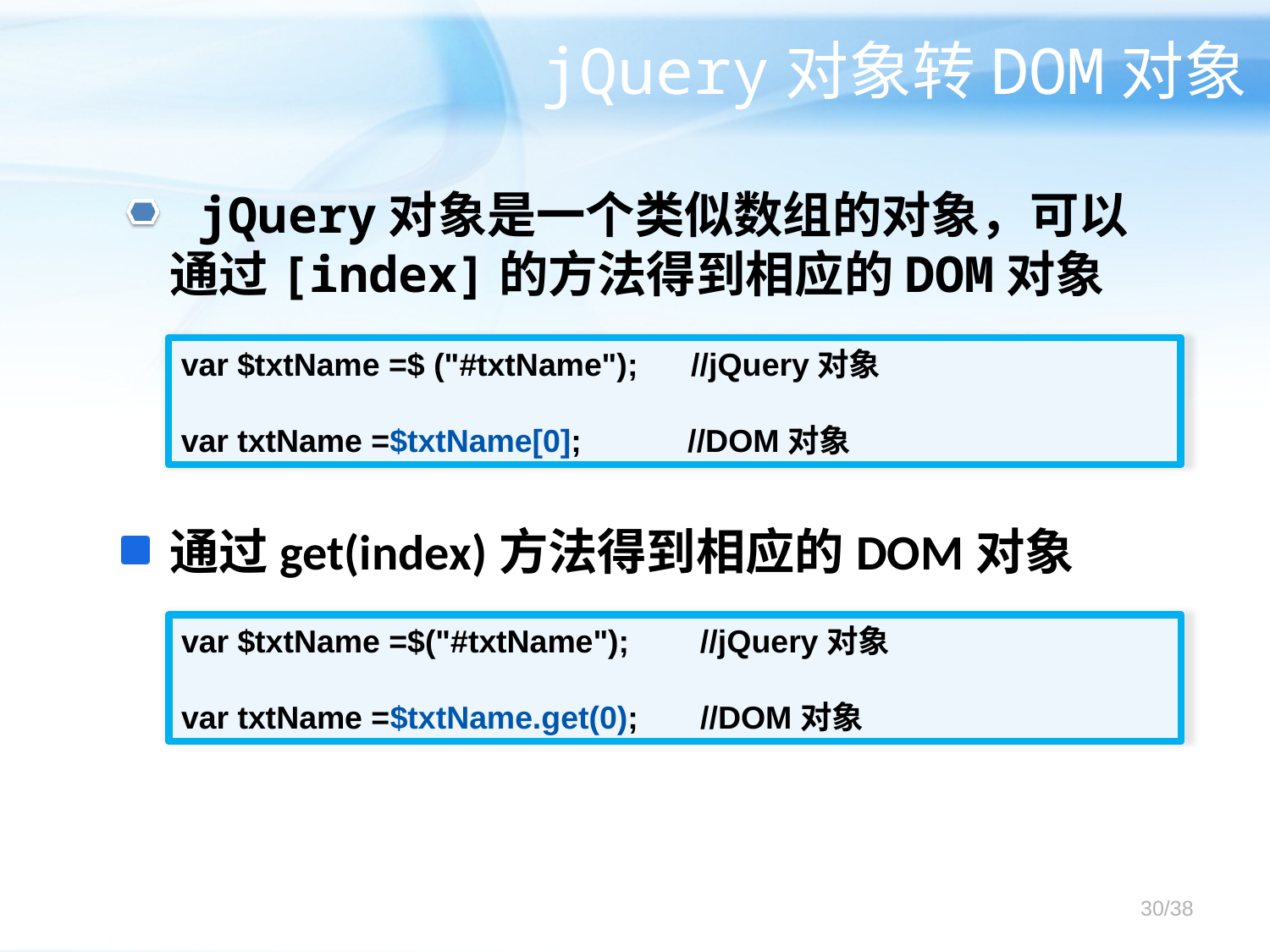

# jQuery对象转DOM对象
 jQuery对象是一个类似数组的对象，可以通过[index]的方法得到相应的DOM对象
var $txtName =$ ("#txtName");      //jQuery对象

var txtName =$txtName[0];            //DOM对象
通过get(index)方法得到相应的DOM对象
var $txtName =$("#txtName");        //jQuery对象

var txtName =$txtName.get(0);       //DOM对象
30/38